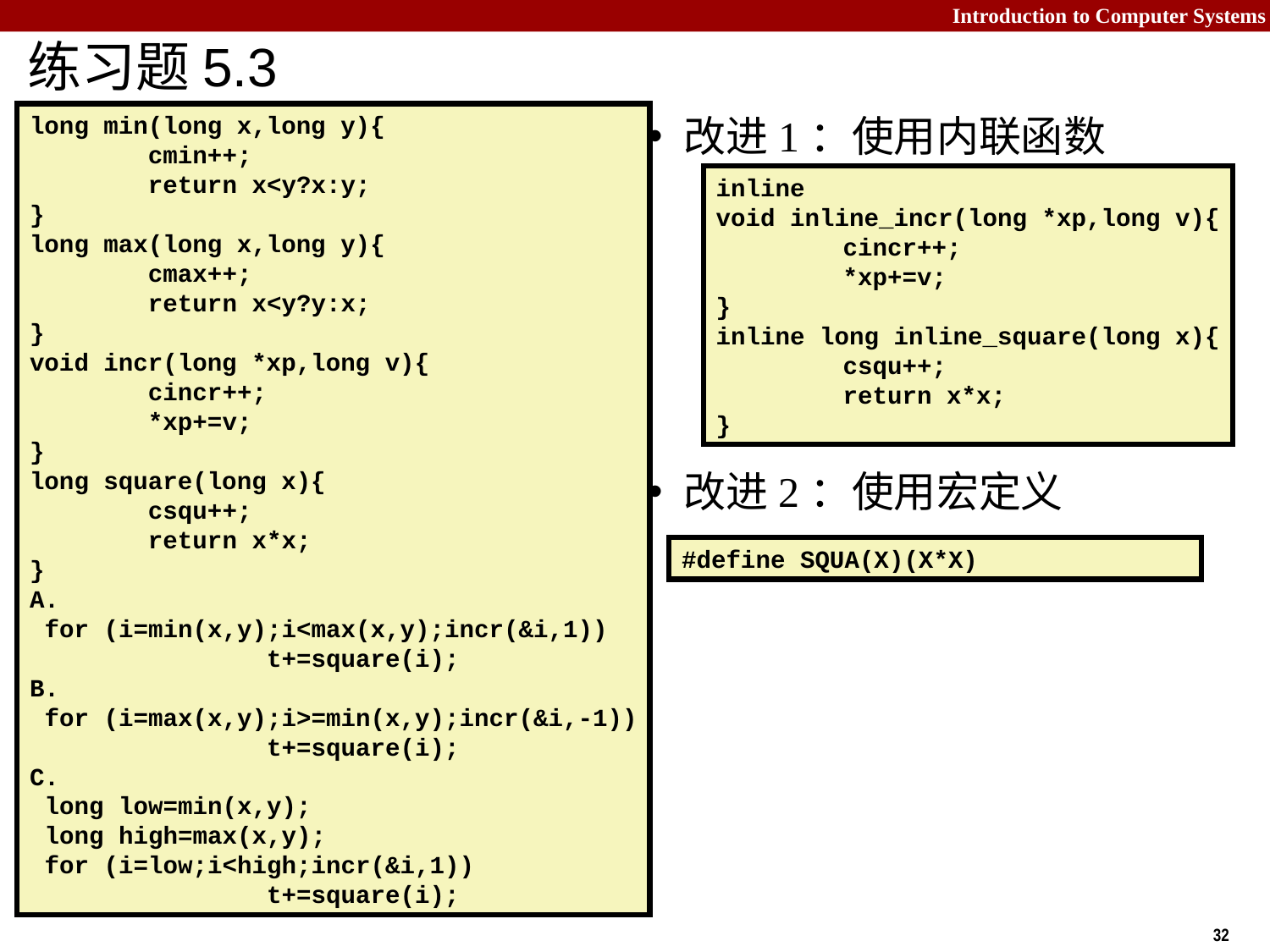

练习题5.3
long min(long x,long y){
        cmin++;
        return x<y?x:y;
}
long max(long x,long y){
        cmax++;
        return x<y?y:x;
}
void incr(long *xp,long v){
        cincr++;
        *xp+=v;
}
long square(long x){
        csqu++;
        return x*x;
}
A.
 for (i=min(x,y);i<max(x,y);incr(&i,1))
                t+=square(i);
B.
 for (i=max(x,y);i>=min(x,y);incr(&i,-1))
                t+=square(i);
C.
 long low=min(x,y);
 long high=max(x,y);
 for (i=low;i<high;incr(&i,1))
                t+=square(i);
改进1：使用内联函数

改进2：使用宏定义

inline
void inline_incr(long *xp,long v){
	cincr++;
	*xp+=v;
}
inline long inline_square(long x){
	csqu++;
	return x*x;
}
#define SQUA(X)(X*X)